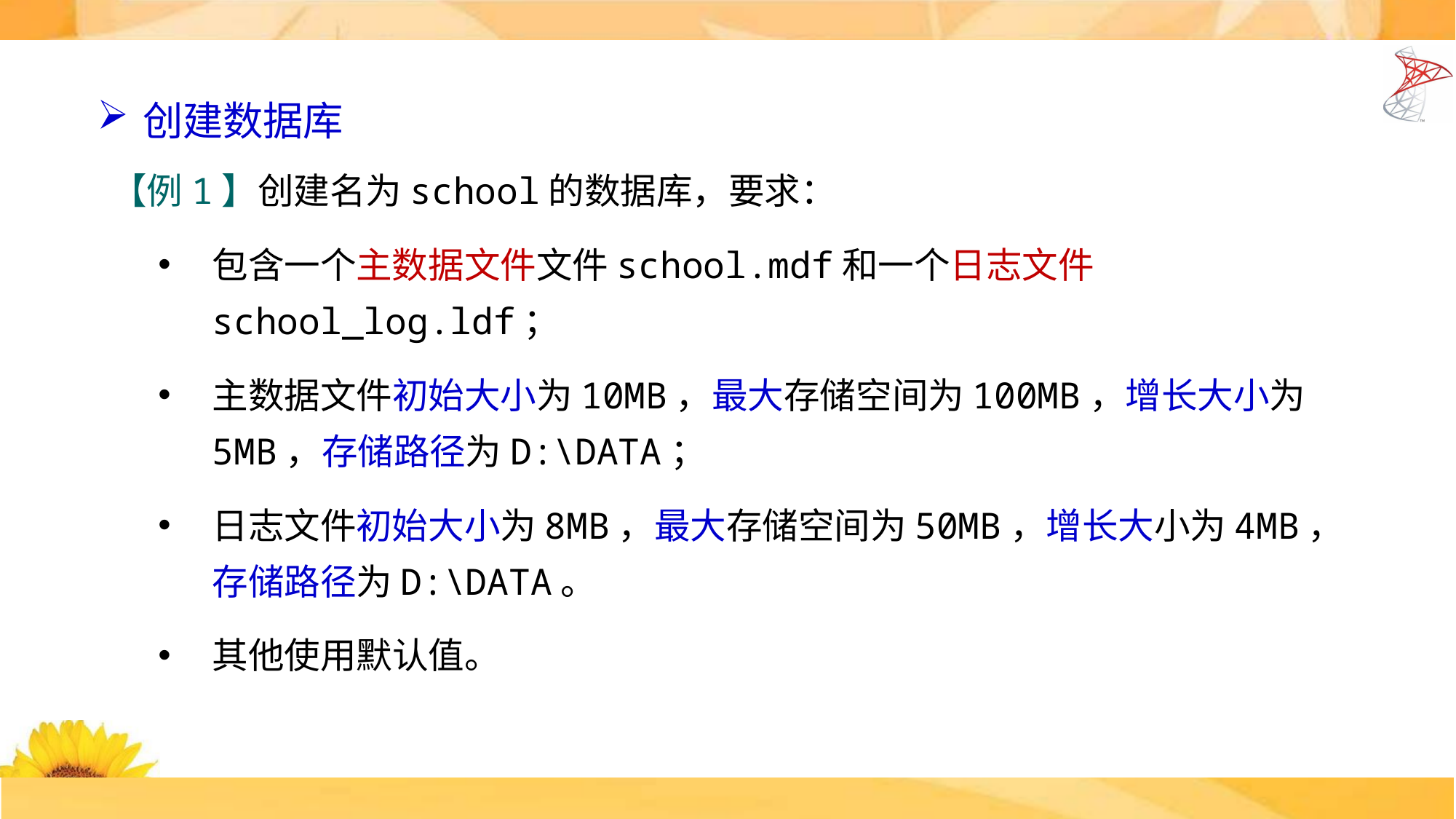

创建数据库
【例1】创建名为school的数据库，要求：
包含一个主数据文件文件school.mdf和一个日志文件school_log.ldf；
主数据文件初始大小为10MB，最大存储空间为100MB，增长大小为5MB，存储路径为D:\DATA；
日志文件初始大小为8MB，最大存储空间为50MB，增长大小为4MB，存储路径为D:\DATA。
其他使用默认值。